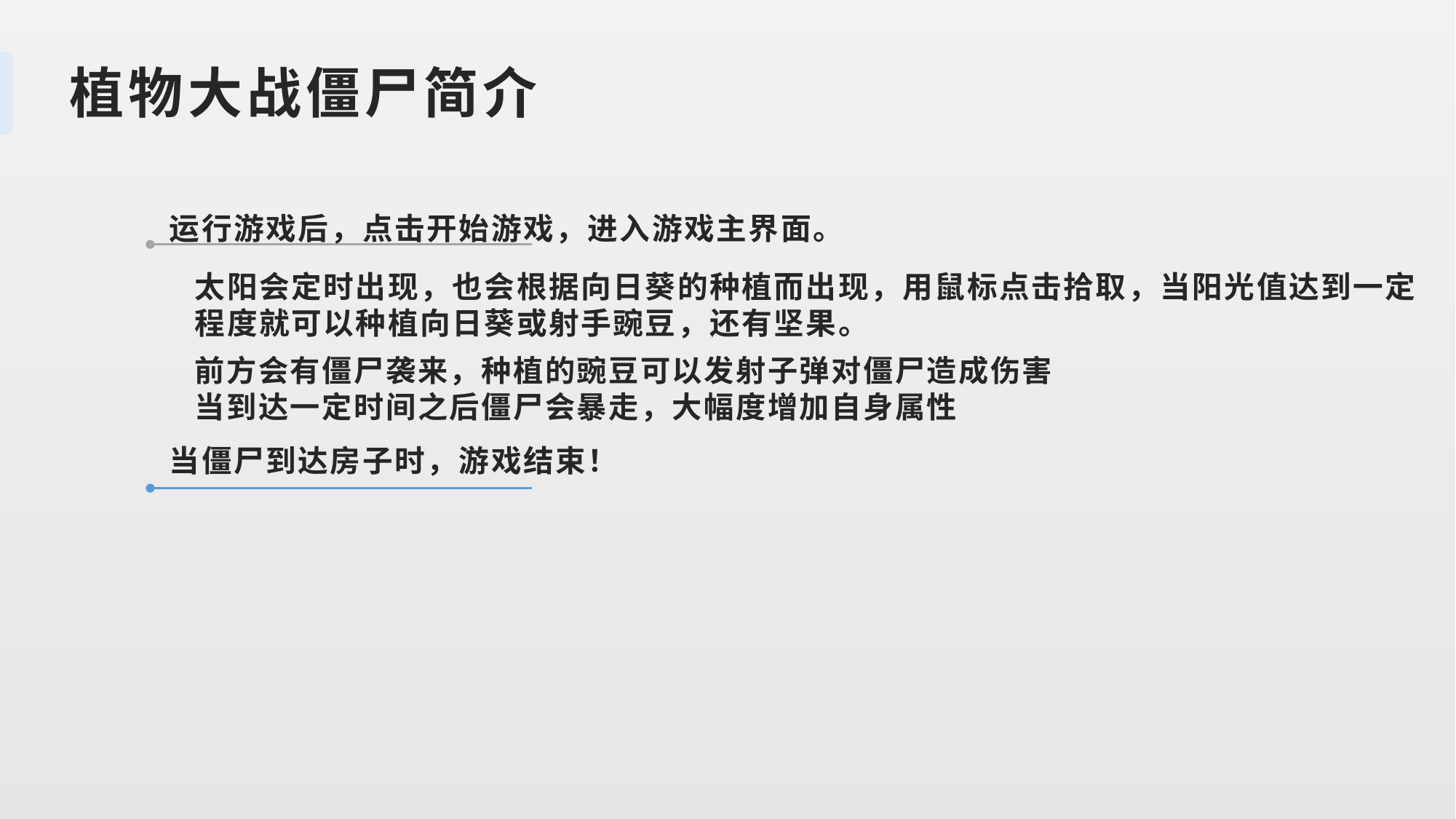

植物大战僵尸简介

运行游戏后，点击开始游戏，进入游戏主界面。
太阳会定时出现，也会根据向日葵的种植而出现，用鼠标点击拾取，当阳光值达到一定程度就可以种植向日葵或射手豌豆，还有坚果。
前方会有僵尸袭来，种植的豌豆可以发射子弹对僵尸造成伤害
当到达一定时间之后僵尸会暴走，大幅度增加自身属性
当僵尸到达房子时，游戏结束！